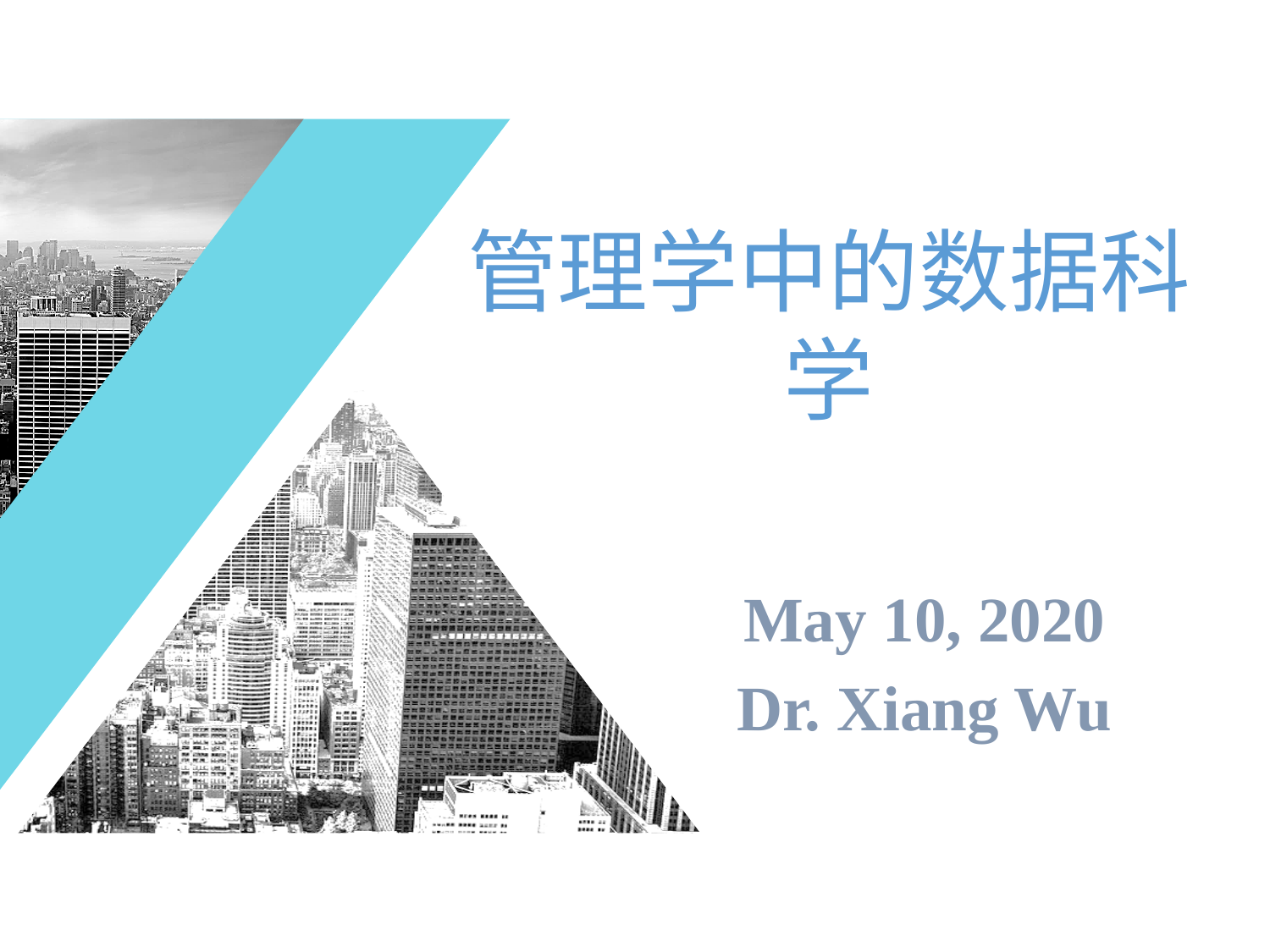

管理学中的数据科学

May 10, 2020
Dr. Xiang Wu